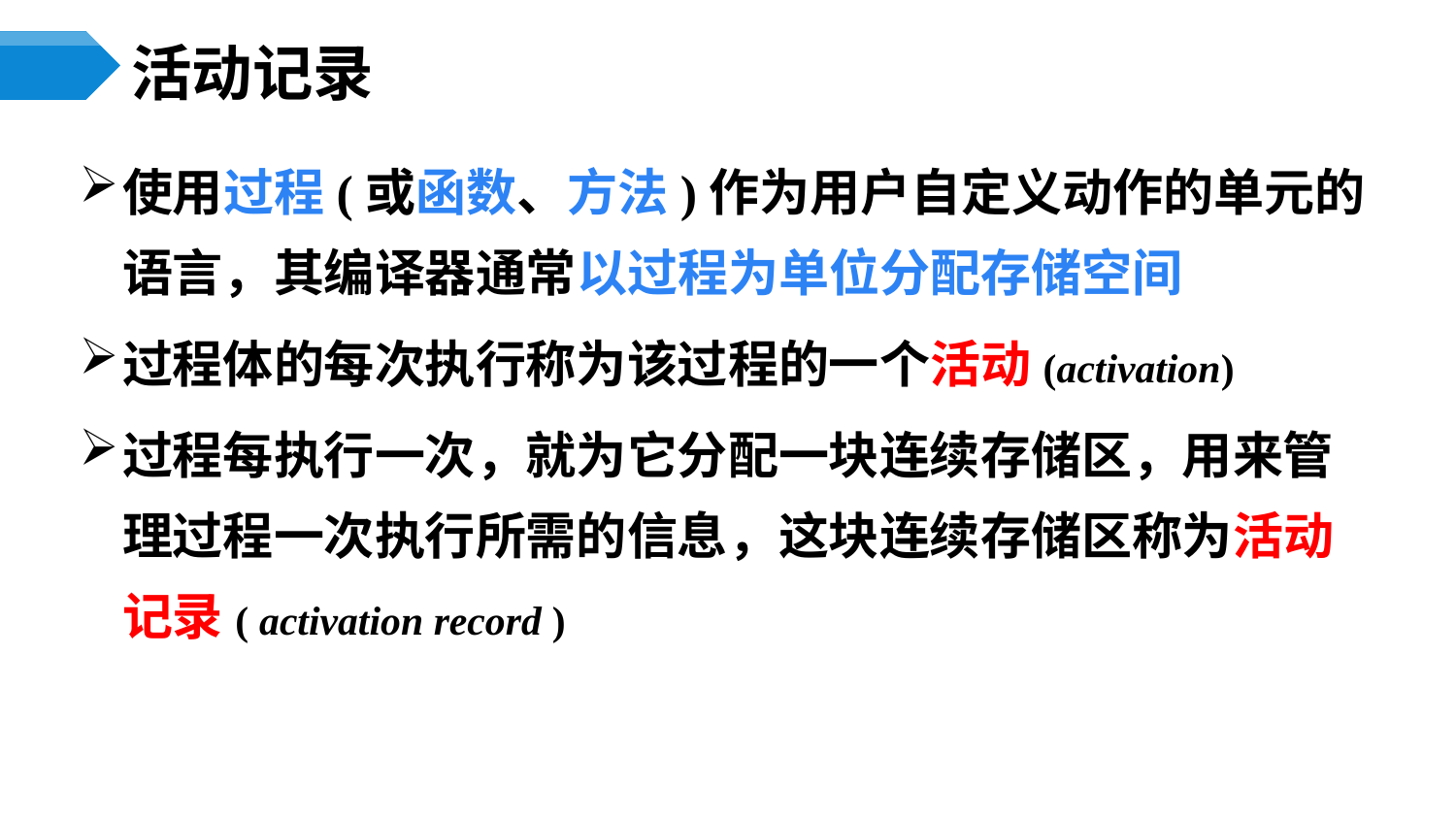

# 活动记录
使用过程(或函数、方法)作为用户自定义动作的单元的语言，其编译器通常以过程为单位分配存储空间
过程体的每次执行称为该过程的一个活动(activation)
过程每执行一次，就为它分配一块连续存储区，用来管理过程一次执行所需的信息，这块连续存储区称为活动记录( activation record )